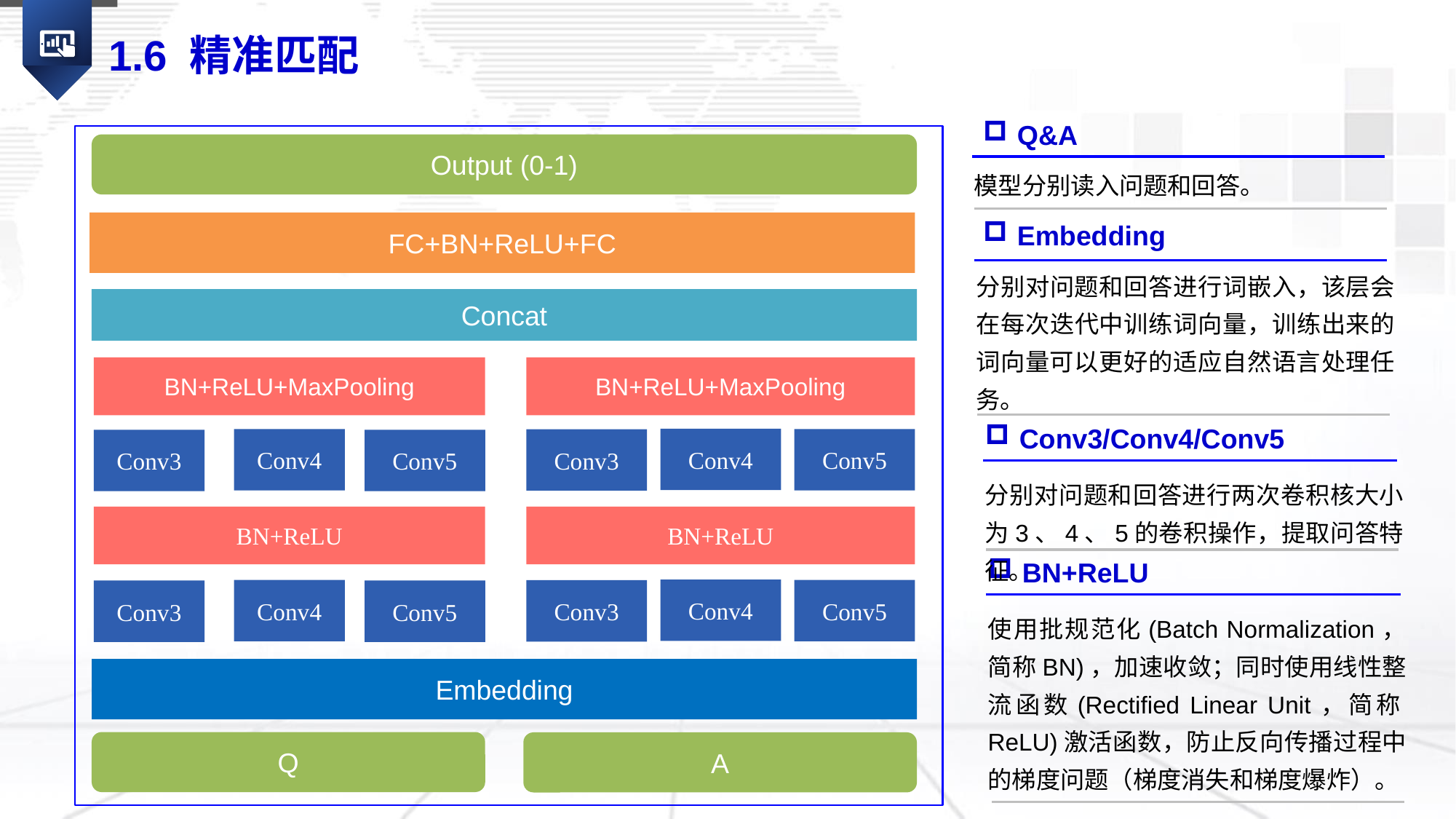

1.6 精准匹配

Q&A

Output (0-1)
模型分别读入问题和回答。
FC+BN+ReLU+FC
Embedding
分别对问题和回答进行词嵌入，该层会在每次迭代中训练词向量，训练出来的词向量可以更好的适应自然语言处理任务。
Concat
BN+ReLU+MaxPooling
BN+ReLU+MaxPooling
Conv3/Conv4/Conv5
Conv4
Conv4
Conv5
Conv3
Conv3
Conv5
分别对问题和回答进行两次卷积核大小为3、4、5的卷积操作，提取问答特征。
BN+ReLU
BN+ReLU
BN+ReLU
Conv4
Conv4
Conv5
Conv3
Conv3
Conv5
使用批规范化(Batch Normalization，简称BN)，加速收敛；同时使用线性整流函数(Rectified Linear Unit，简称ReLU)激活函数，防止反向传播过程中的梯度问题（梯度消失和梯度爆炸）。
Embedding
Q
A